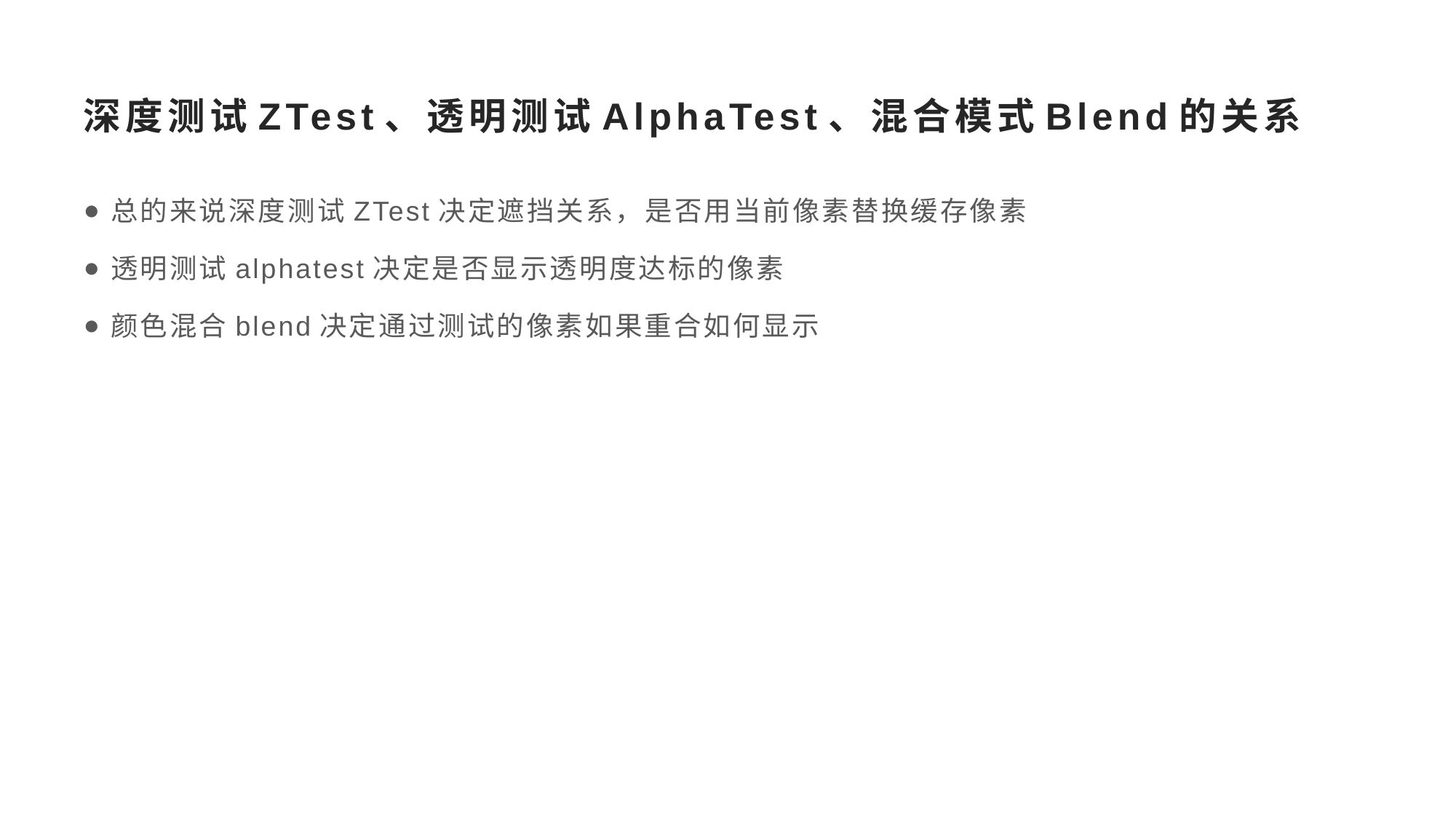

# 深度测试ZTest、透明测试AlphaTest、混合模式Blend的关系
总的来说深度测试ZTest决定遮挡关系，是否用当前像素替换缓存像素
透明测试alphatest决定是否显示透明度达标的像素
颜色混合blend决定通过测试的像素如果重合如何显示